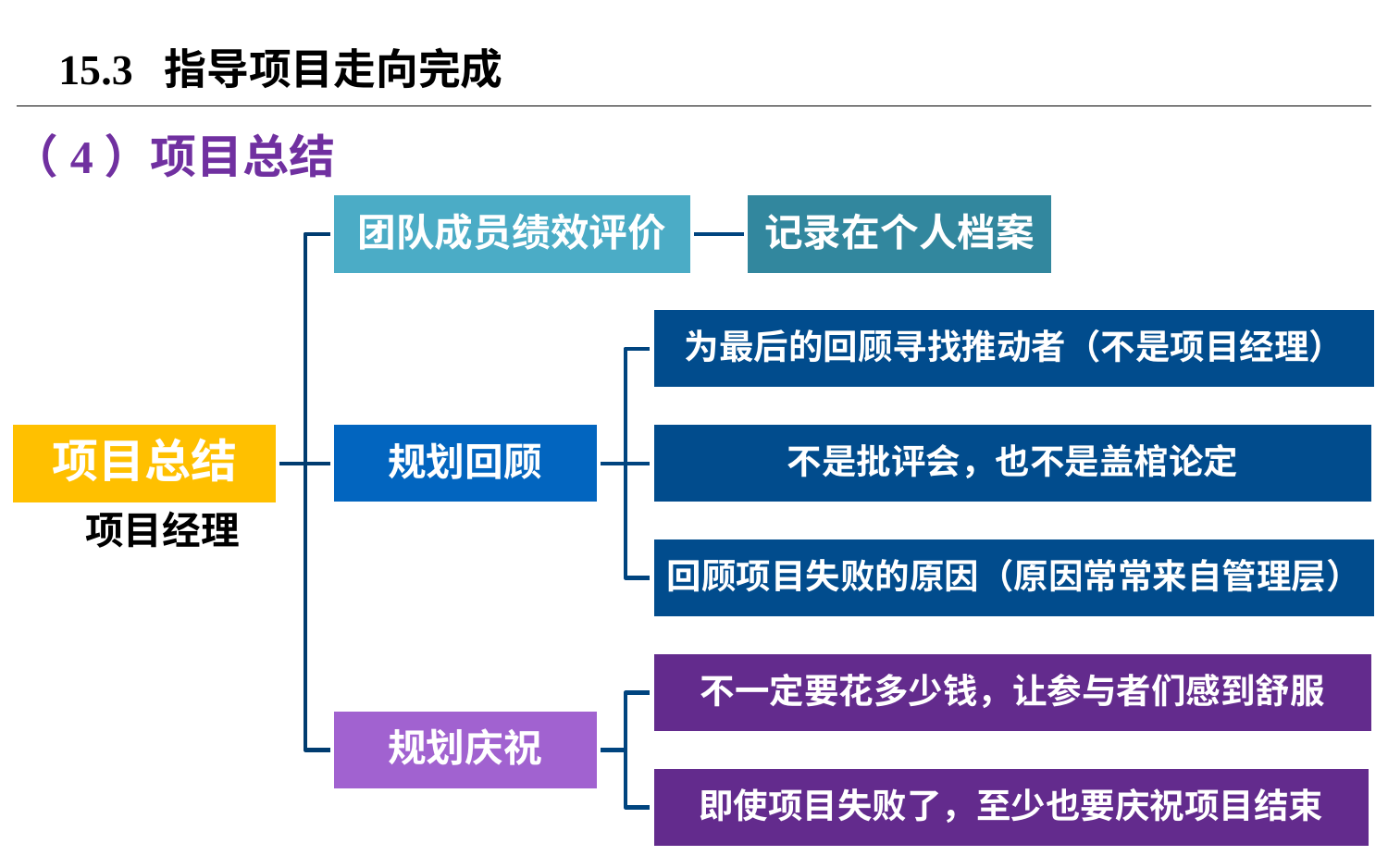

# 15.3  指导项目走向完成
（4）项目总结
项目总结
团队成员绩效评价
记录在个人档案
规划回顾
为最后的回顾寻找推动者（不是项目经理）
不是批评会，也不是盖棺论定
回顾项目失败的原因（原因常常来自管理层）
规划庆祝
不一定要花多少钱，让参与者们感到舒服
即使项目失败了，至少也要庆祝项目结束
项目经理